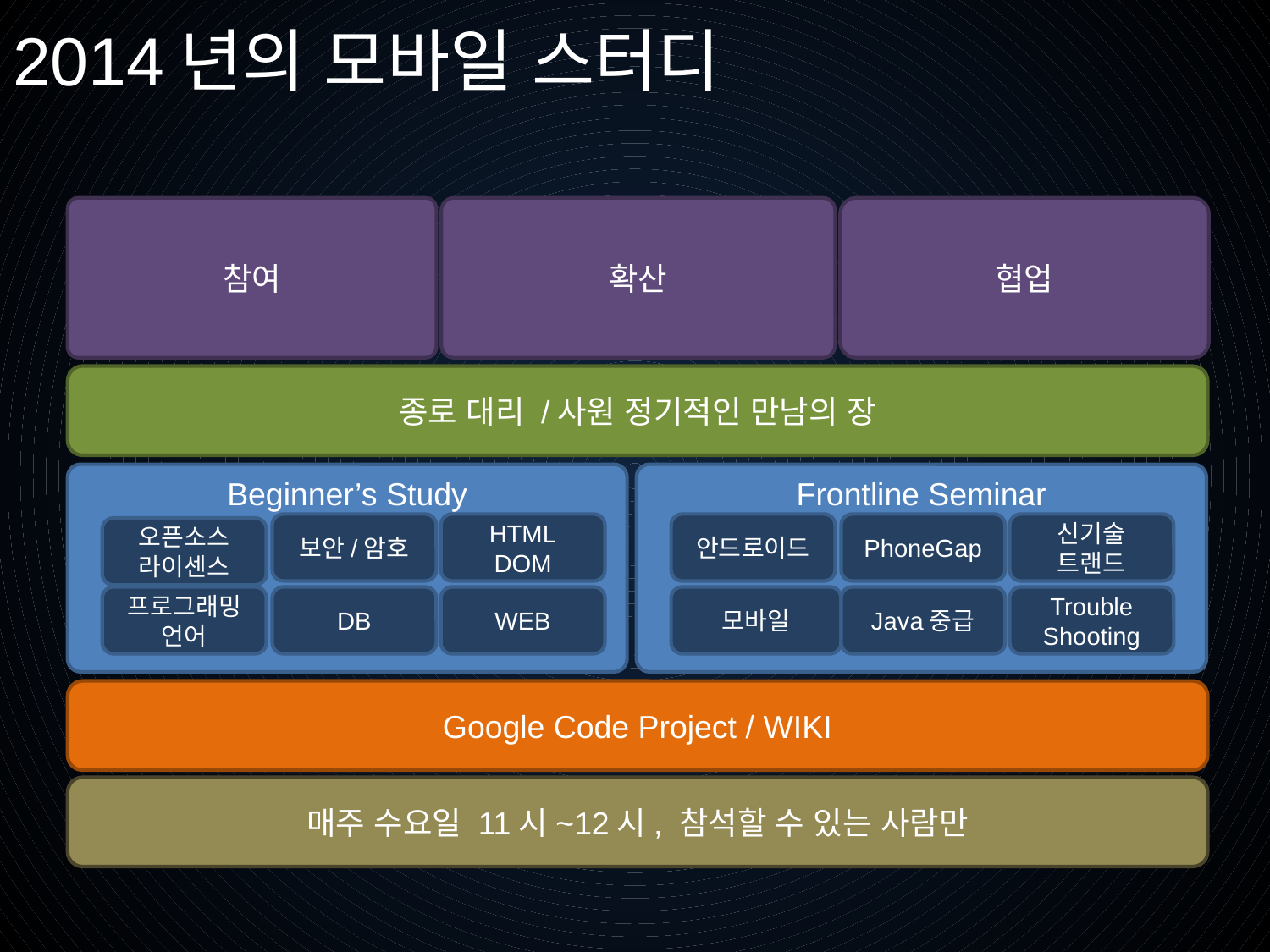

# 2014년의 모바일 스터디
참여
확산
협업
종로 대리 /사원 정기적인 만남의 장
Beginner’s Study
Frontline Seminar
보안/암호
HTML
DOM
안드로이드
PhoneGap
신기술
트랜드
오픈소스
라이센스
프로그래밍언어
DB
WEB
모바일
Java중급
Trouble
Shooting
Google Code Project / WIKI
매주 수요일 11시~12시, 참석할 수 있는 사람만